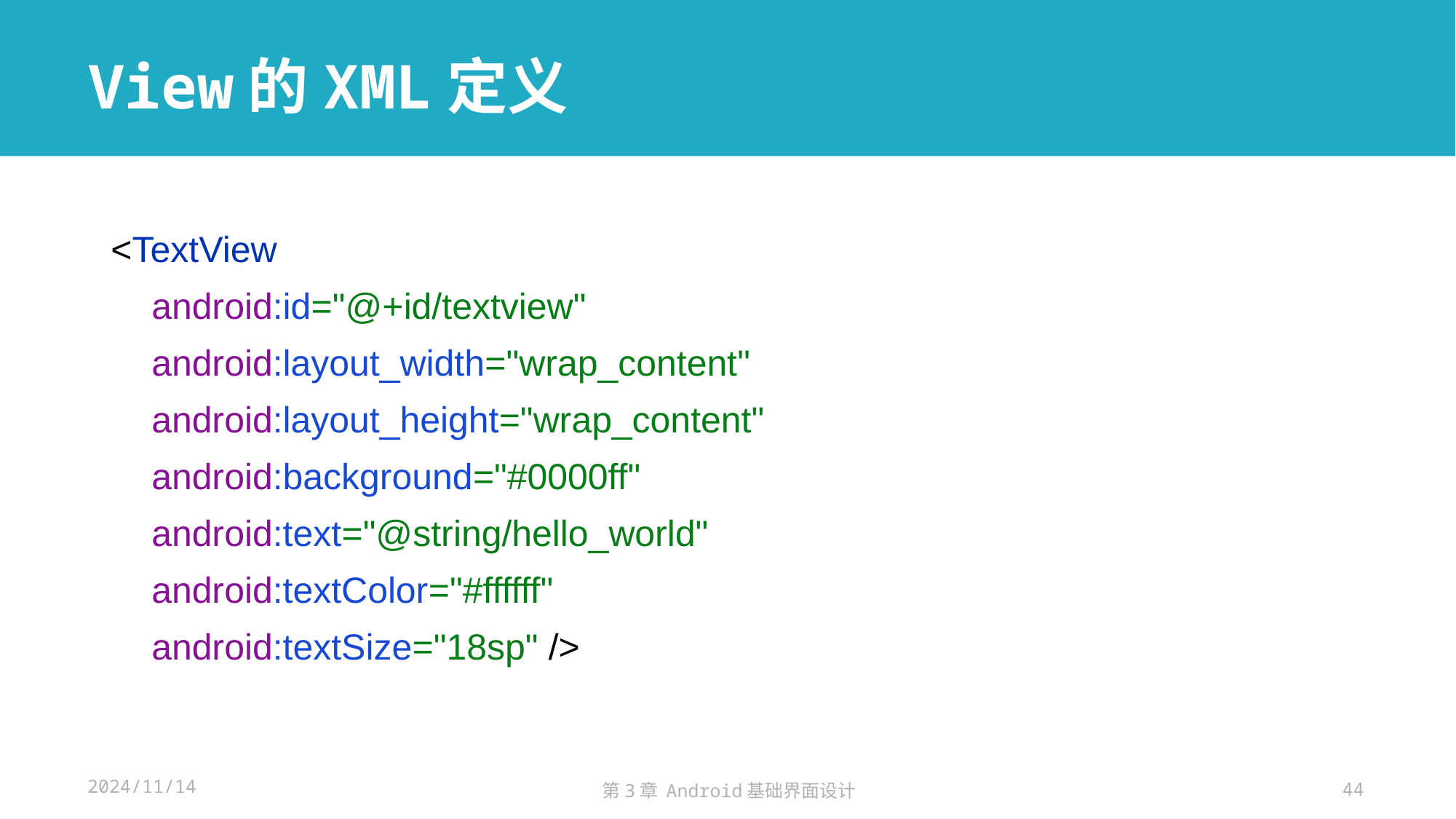

# View的XML定义
<TextView
    android:id="@+id/textview"
    android:layout_width="wrap_content"
    android:layout_height="wrap_content"
    android:background="#0000ff"
    android:text="@string/hello_world"
    android:textColor="#ffffff"
    android:textSize="18sp" />
2024/11/14
第3章 Android基础界面设计
44